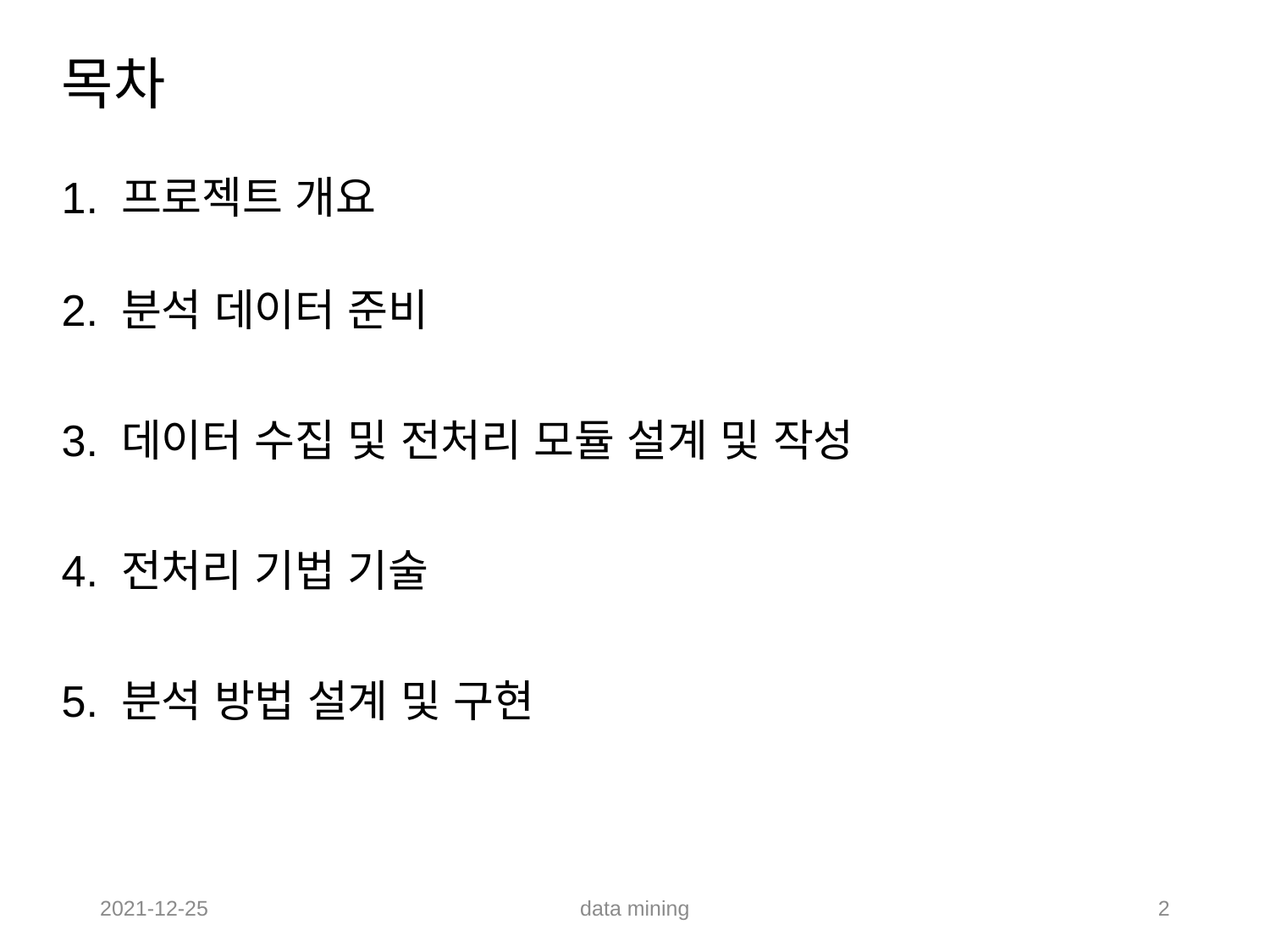

# 목차
1. 프로젝트 개요

2. 분석 데이터 준비

3. 데이터 수집 및 전처리 모듈 설계 및 작성

4. 전처리 기법 기술

5. 분석 방법 설계 및 구현
2021-12-25
data mining
2